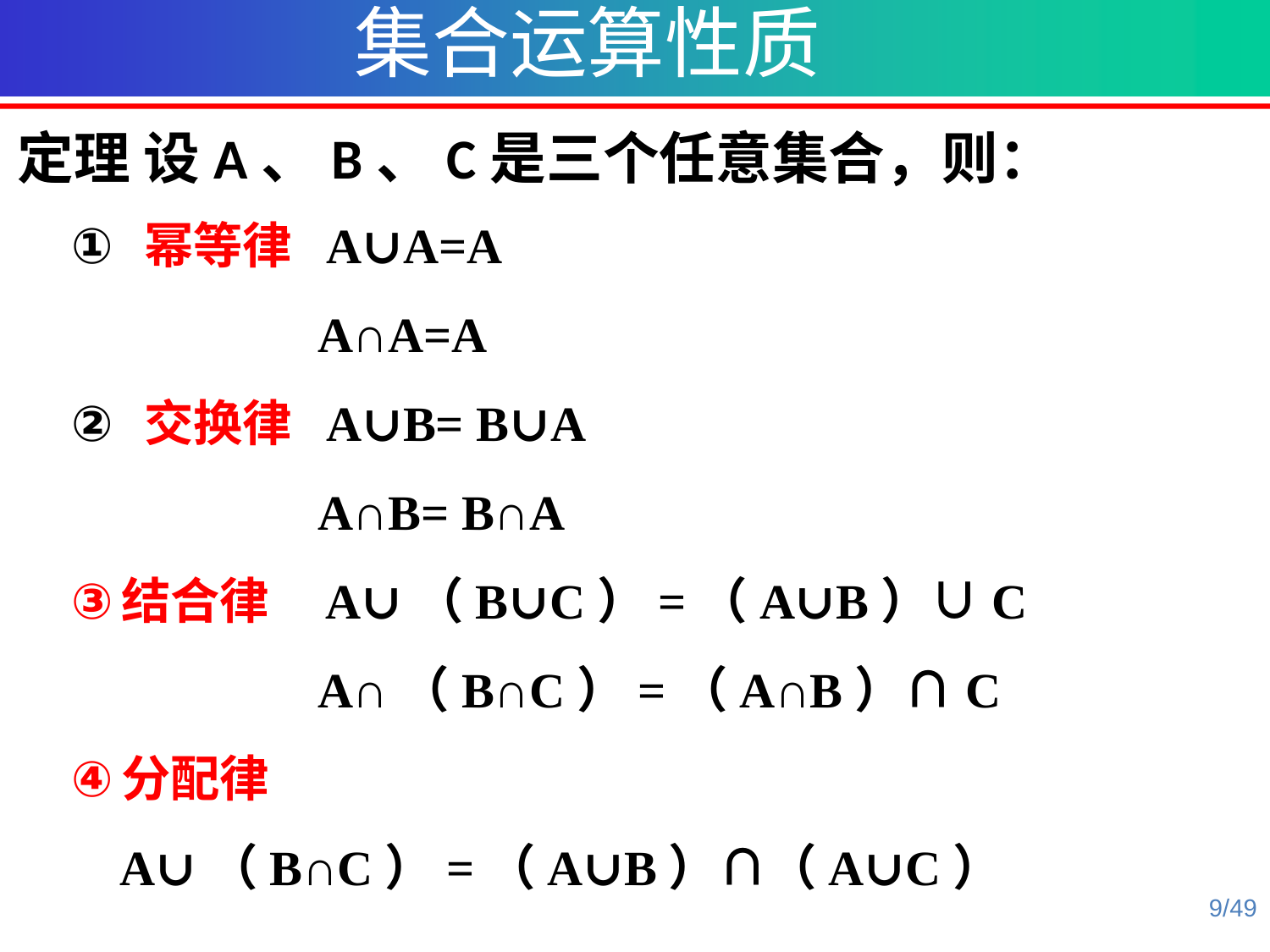

集合运算性质
定理 设A、B、C是三个任意集合，则：
 幂等律  A∪A=A
                    A∩A=A
 交换律  A∪B= B∪A
                    A∩B= B∩A
结合律    A∪（B∪C）=（A∪B）∪C
                    A∩（B∩C）=（A∩B）∩C
分配律   A∪（B∩C）=（A∪B）∩（A∪C）
                    A∩（B∪C）=（A∩B）∪（A∩C）
9/49